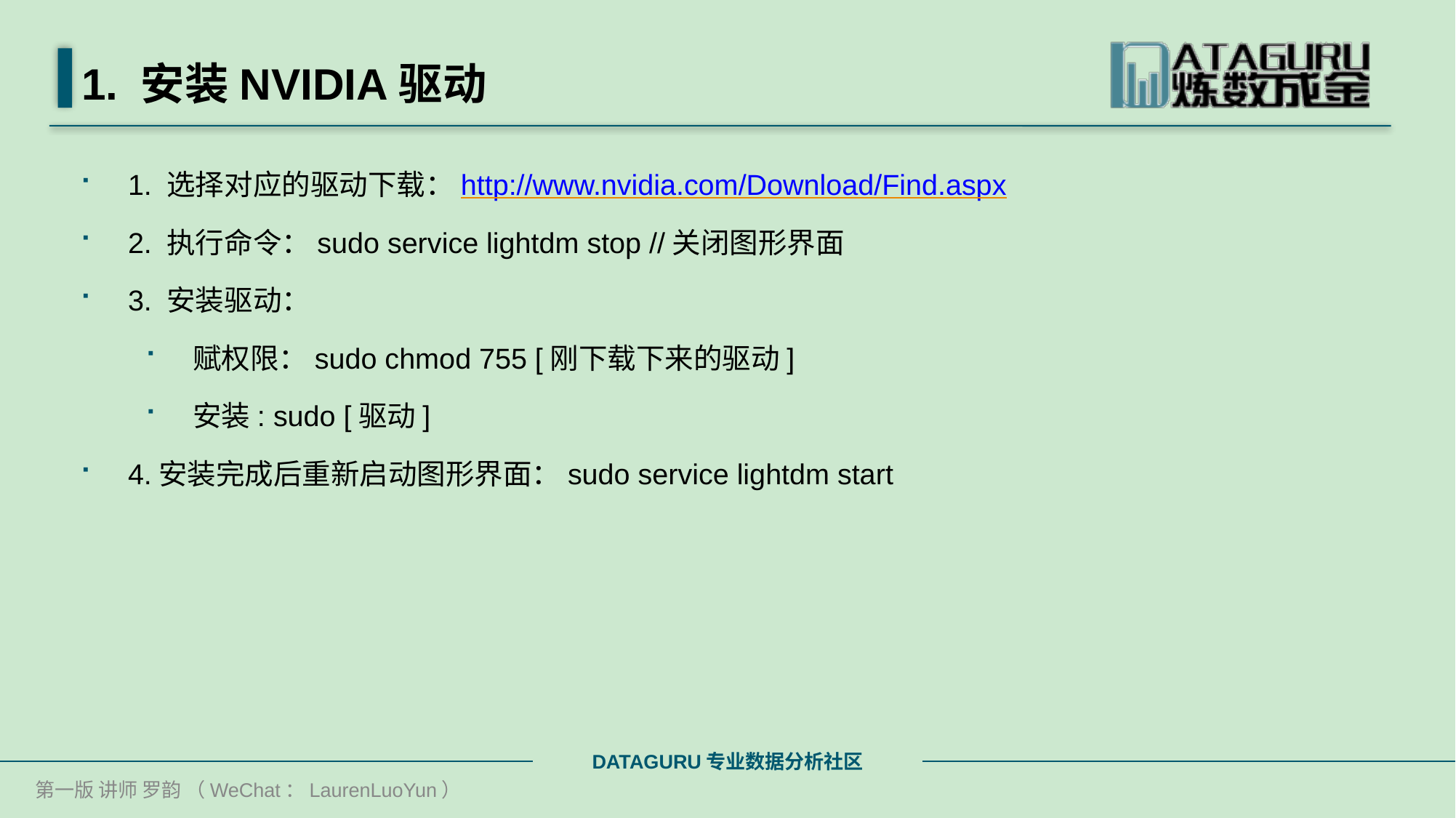

# 1. 安装NVIDIA驱动
1. 选择对应的驱动下载：http://www.nvidia.com/Download/Find.aspx
2. 执行命令：sudo service lightdm stop //关闭图形界面
3. 安装驱动：
赋权限：sudo chmod 755 [刚下载下来的驱动]
安装: sudo [驱动]
4.安装完成后重新启动图形界面：sudo service lightdm start